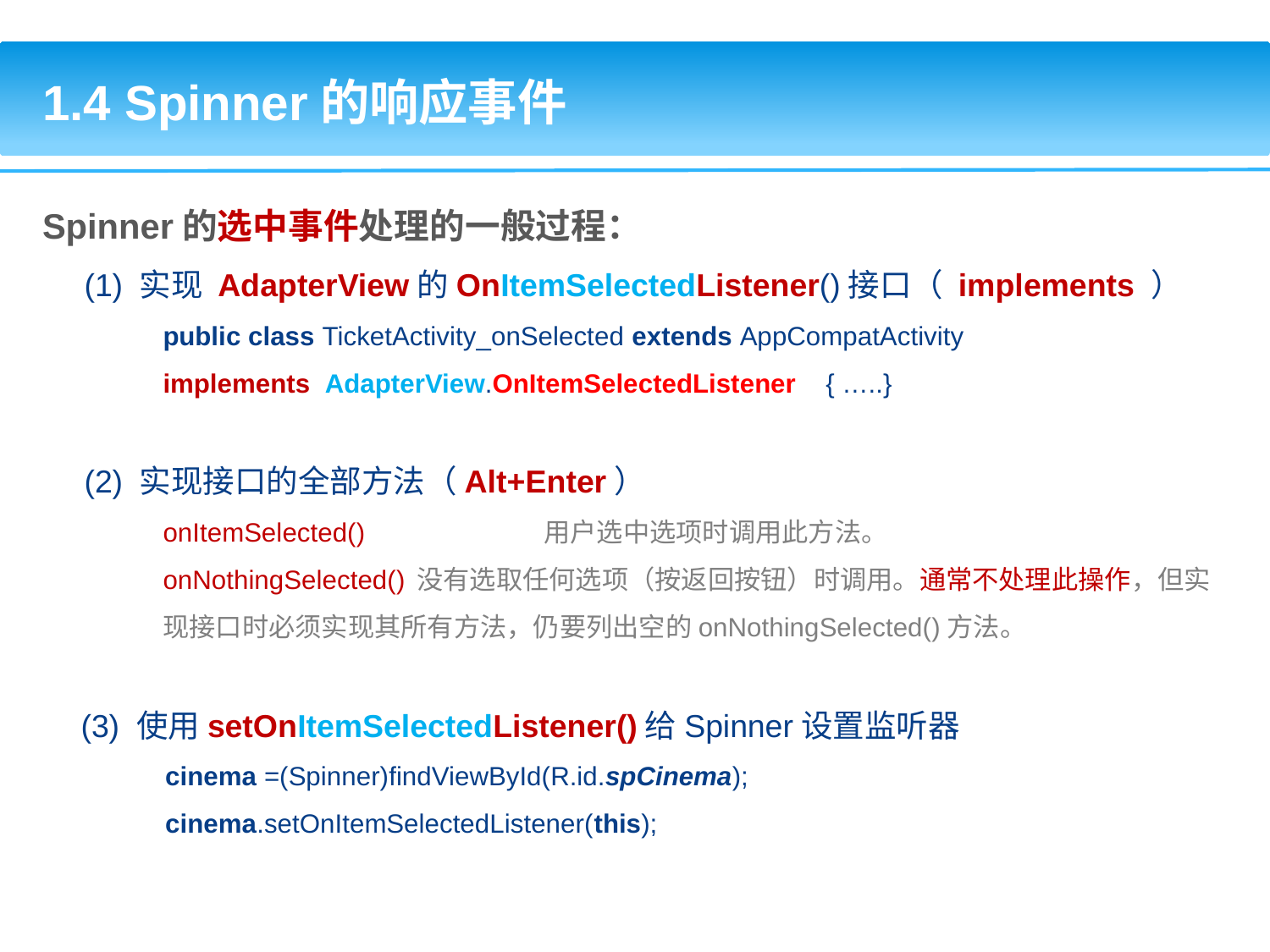

1.4 Spinner的响应事件
Spinner的选中事件处理的一般过程：
(1) 实现 AdapterView的OnItemSelectedListener()接口（ implements ）
public class TicketActivity_onSelected extends AppCompatActivity
implements  AdapterView.OnItemSelectedListener    { …..}

(2) 实现接口的全部方法（Alt+Enter）
onItemSelected()		用户选中选项时调用此方法。
onNothingSelected()	没有选取任何选项（按返回按钮）时调用。通常不处理此操作，但实现接口时必须实现其所有方法，仍要列出空的onNothingSelected()方法。

(3) 使用setOnItemSelectedListener()给Spinner设置监听器
cinema =(Spinner)findViewById(R.id.spCinema);
cinema.setOnItemSelectedListener(this);